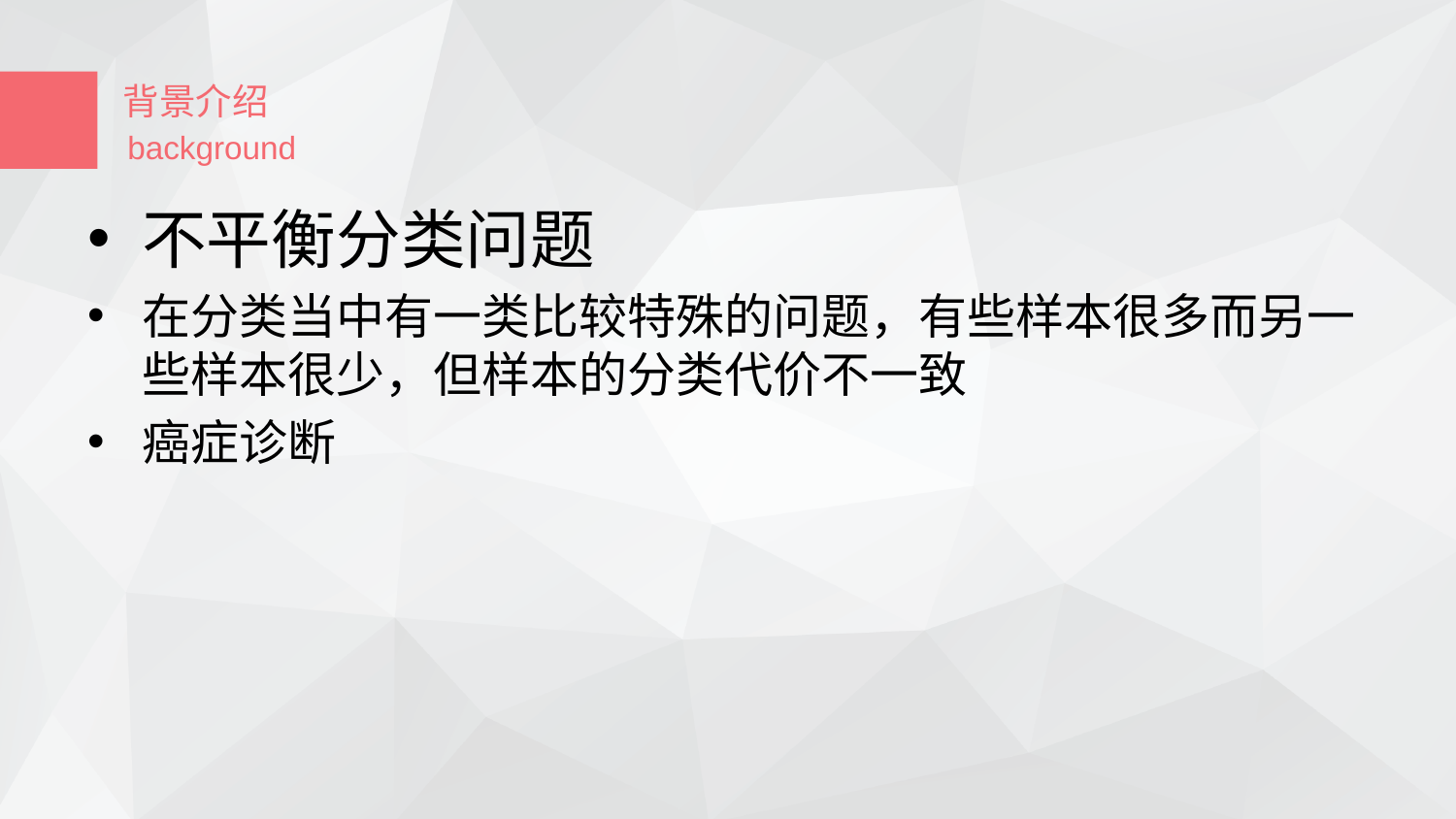

#

背景介绍
background
不平衡分类问题
在分类当中有一类比较特殊的问题，有些样本很多而另一些样本很少，但样本的分类代价不一致
癌症诊断